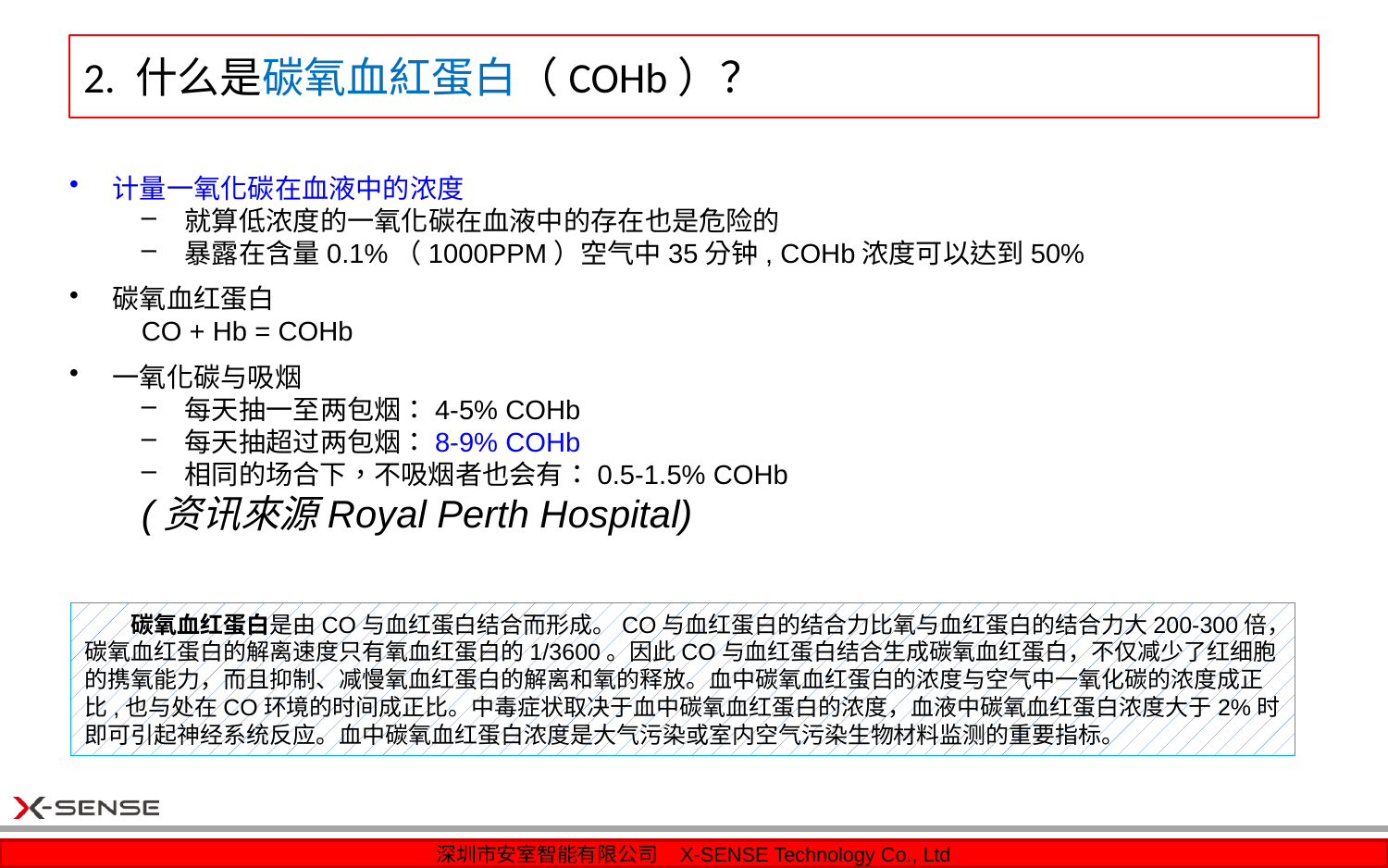

# 2. 什么是碳氧血紅蛋白（COHb）？
计量一氧化碳在血液中的浓度
就算低浓度的一氧化碳在血液中的存在也是危险的
暴露在含量0.1%（1000PPM）空气中35分钟, COHb浓度可以达到50%
碳氧血红蛋白
CO + Hb = COHb
一氧化碳与吸烟
每天抽一至两包烟：4-5% COHb
每天抽超过两包烟：8-9% COHb
相同的场合下，不吸烟者也会有：0.5-1.5% COHb
(资讯來源Royal Perth Hospital)
　　碳氧血红蛋白是由CO与血红蛋白结合而形成。CO与血红蛋白的结合力比氧与血红蛋白的结合力大200-300倍，碳氧血红蛋白的解离速度只有氧血红蛋白的1/3600。因此CO与血红蛋白结合生成碳氧血红蛋白，不仅减少了红细胞的携氧能力，而且抑制、减慢氧血红蛋白的解离和氧的释放。血中碳氧血红蛋白的浓度与空气中一氧化碳的浓度成正比,也与处在CO环境的时间成正比。中毒症状取决于血中碳氧血红蛋白的浓度，血液中碳氧血红蛋白浓度大于2%时即可引起神经系统反应。血中碳氧血红蛋白浓度是大气污染或室内空气污染生物材料监测的重要指标。